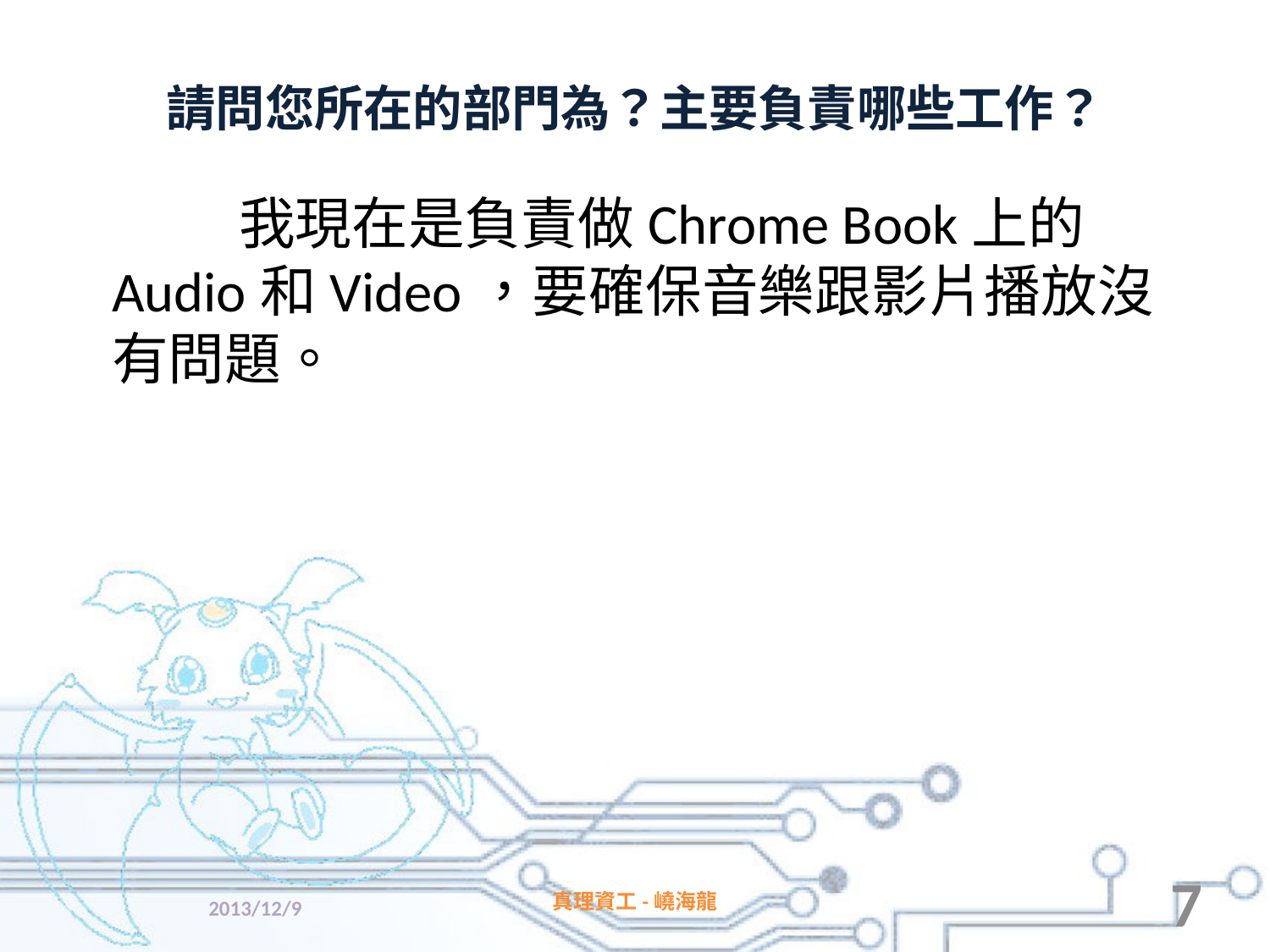

# 請問您所在的部門為？主要負責哪些工作？
	我現在是負責做Chrome Book上的Audio和Video，要確保音樂跟影片播放沒有問題。
真理資工-嶢海龍
7
2013/12/9